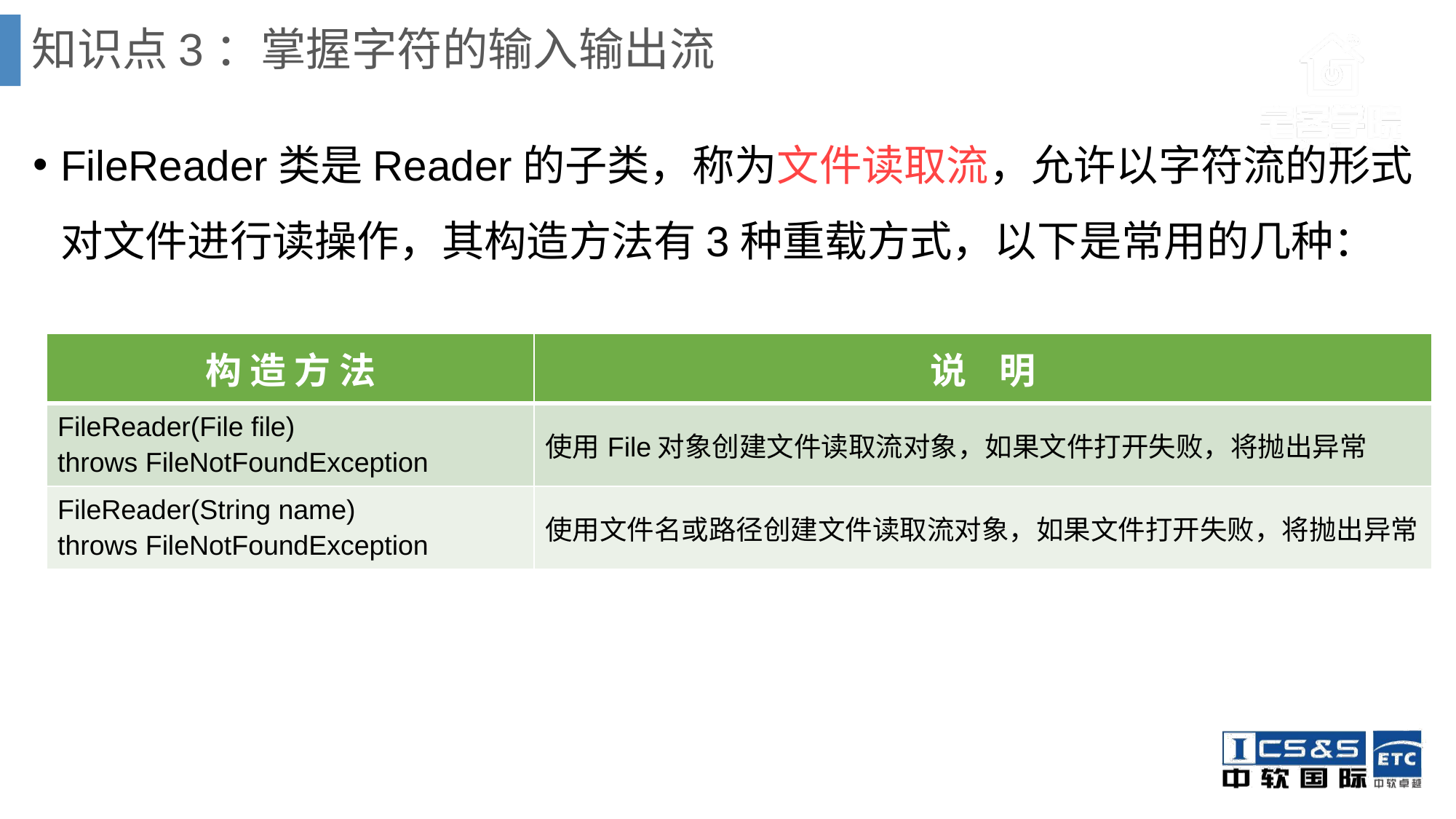

# 知识点3：掌握字符的输入输出流
FileReader类是Reader的子类，称为文件读取流，允许以字符流的形式对文件进行读操作，其构造方法有3种重载方式，以下是常用的几种：

| 构 造 方 法 | 说 明 |
| --- | --- |
| FileReader(File file) throws FileNotFoundException | 使用File对象创建文件读取流对象，如果文件打开失败，将抛出异常 |
| FileReader(String name) throws FileNotFoundException | 使用文件名或路径创建文件读取流对象，如果文件打开失败，将抛出异常 |